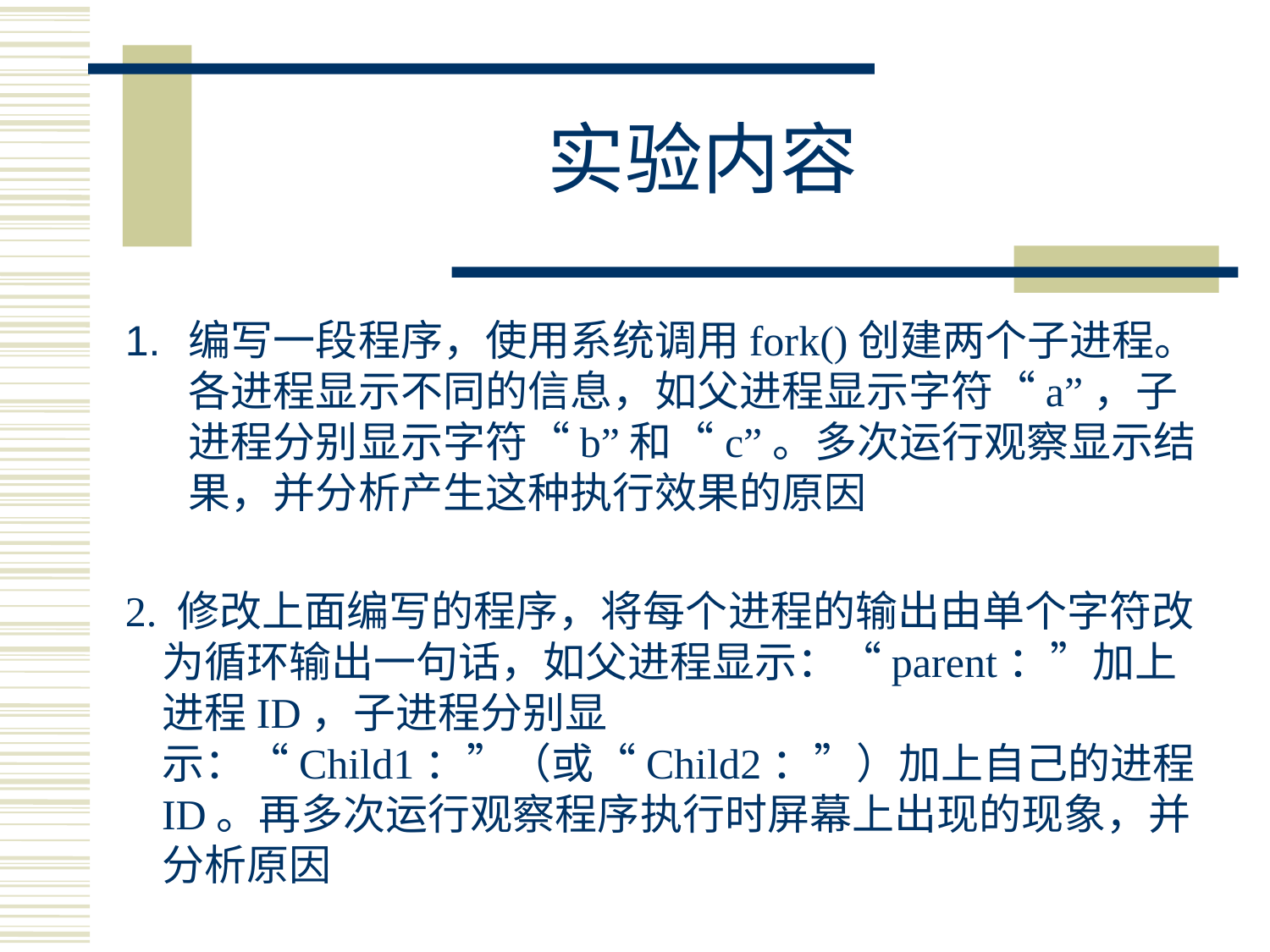

# 实验内容
编写一段程序，使用系统调用fork()创建两个子进程。各进程显示不同的信息，如父进程显示字符“a”，子进程分别显示字符“b”和“c”。多次运行观察显示结果，并分析产生这种执行效果的原因

2. 修改上面编写的程序，将每个进程的输出由单个字符改为循环输出一句话，如父进程显示：“parent：”加上进程ID，子进程分别显示：“Child1：”（或“Child2：”）加上自己的进程ID。再多次运行观察程序执行时屏幕上出现的现象，并分析原因